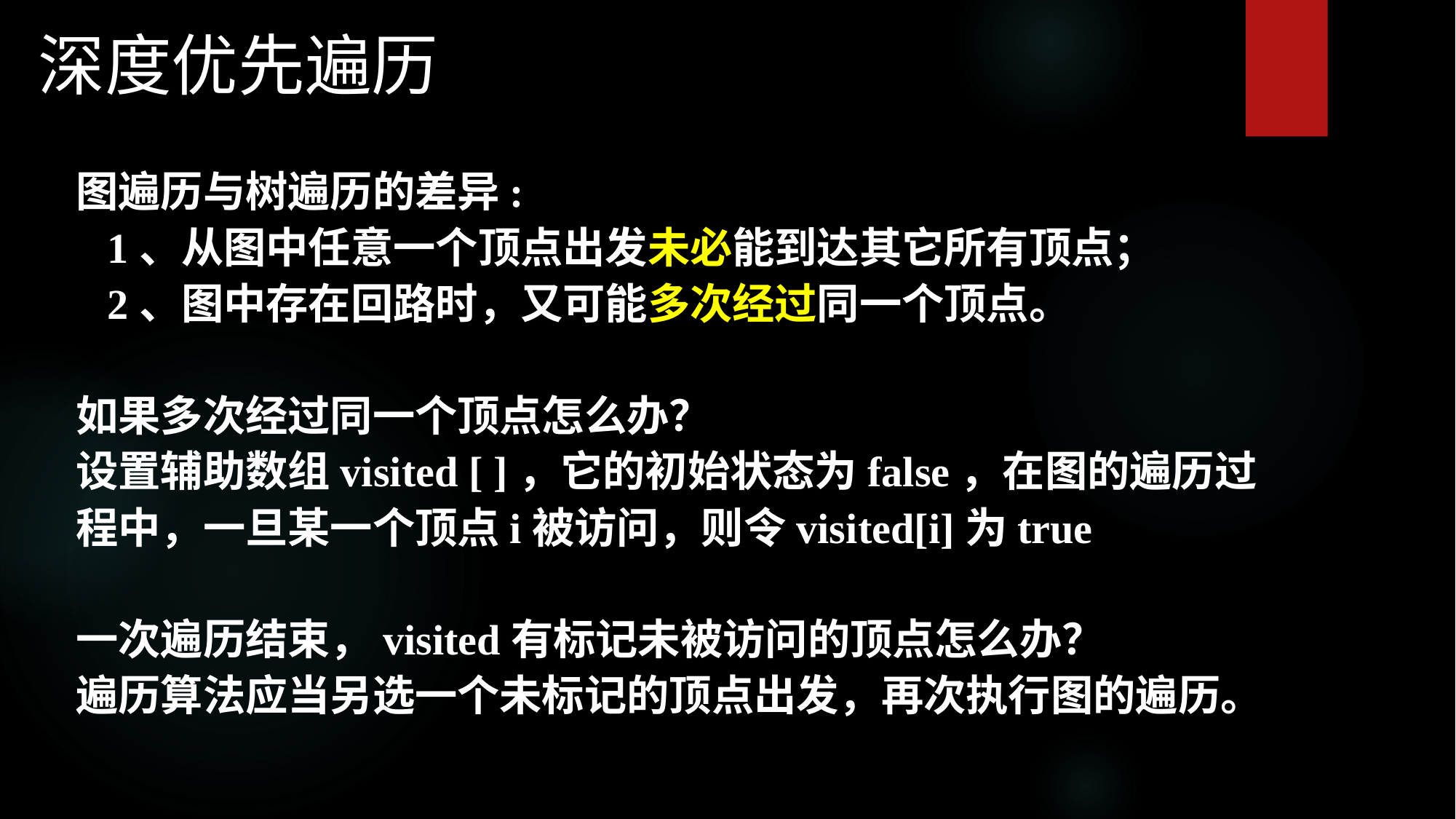

深度优先遍历
图遍历与树遍历的差异:
   1、从图中任意一个顶点出发未必能到达其它所有顶点；
   2、图中存在回路时，又可能多次经过同一个顶点。

如果多次经过同一个顶点怎么办？
设置辅助数组visited [ ]，它的初始状态为false，在图的遍历过程中，一旦某一个顶点i被访问，则令visited[i]为true

一次遍历结束，visited有标记未被访问的顶点怎么办？
遍历算法应当另选一个未标记的顶点出发，再次执行图的遍历。